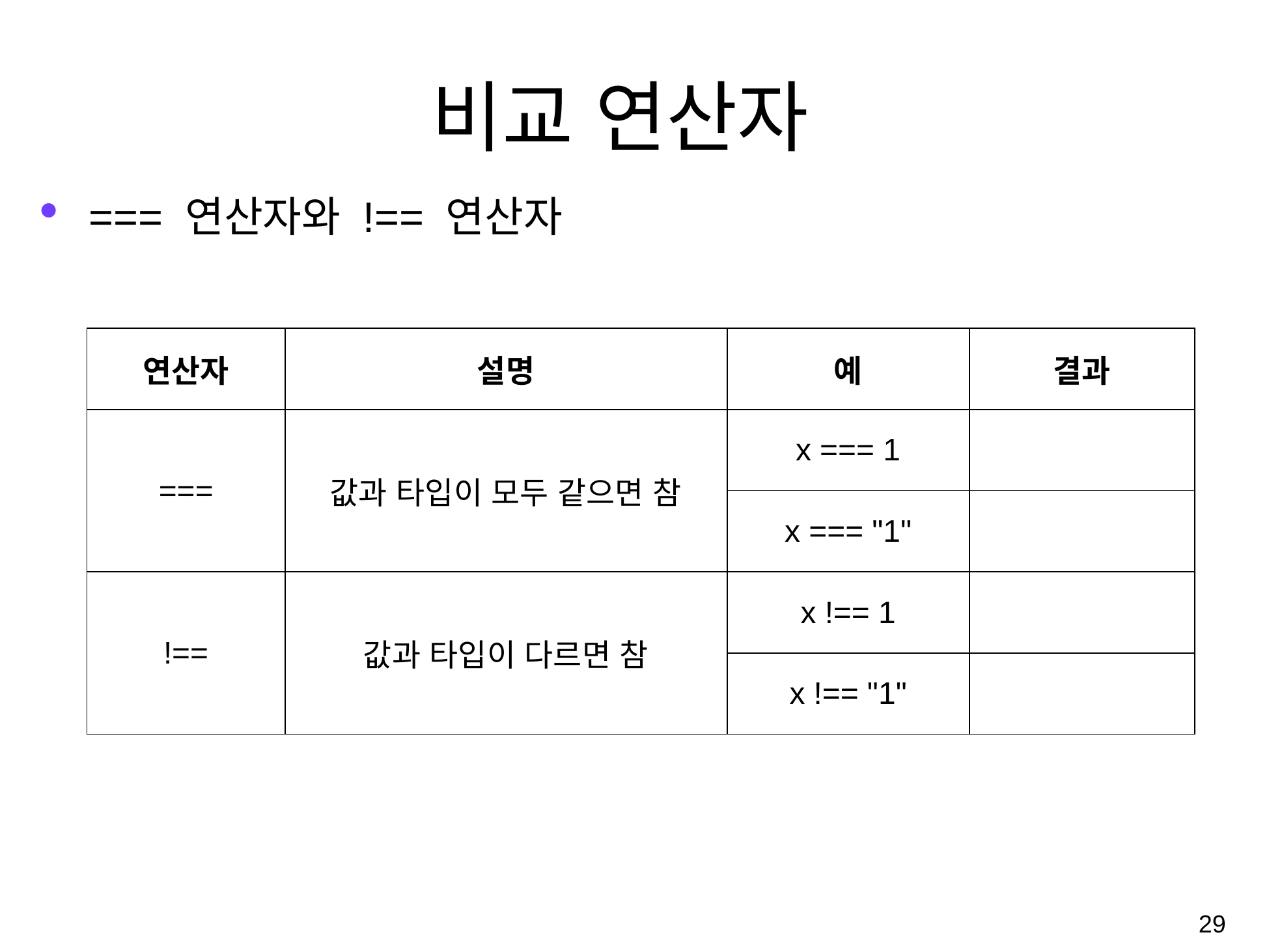

# 비교 연산자
=== 연산자와 !== 연산자
| 연산자 | 설명 | 예 | 결과 |
| --- | --- | --- | --- |
| === | 값과 타입이 모두 같으면 참 | x === 1 |  |
|  |  | x === "1" |  |
| !== | 값과 타입이 다르면 참 | x !== 1 |  |
|  |  | x !== "1" |  |
29